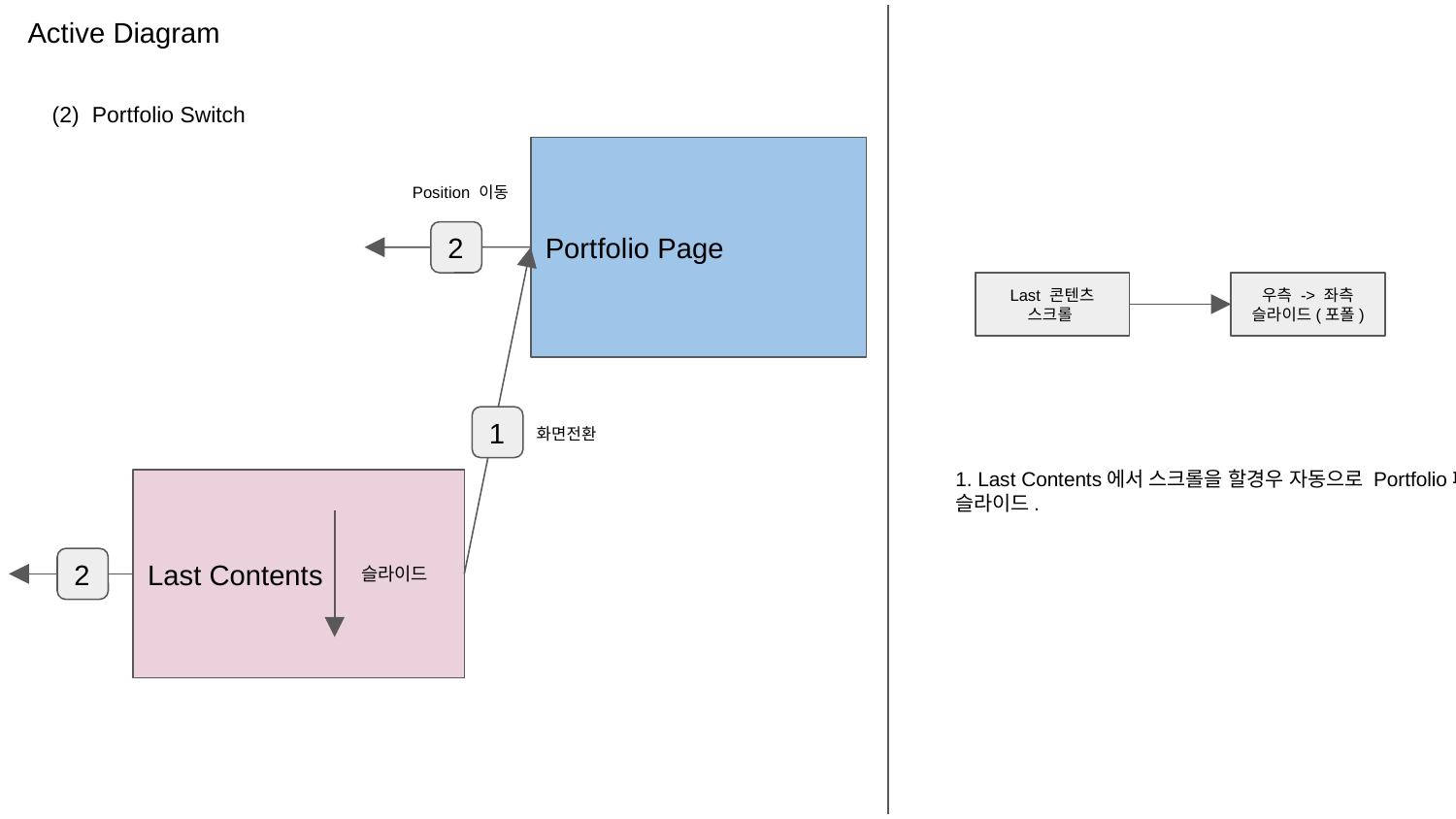

Active Diagram
(2)  Portfolio Switch

Portfolio Page
Position 이동
2
Last 콘텐츠 스크롤
우측 -> 좌측 슬라이드(포폴)
1
화면전환
1. Last Contents에서 스크롤을 할경우 자동으로 Portfolio페이지로 슬라이드.

Last Contents
2
슬라이드